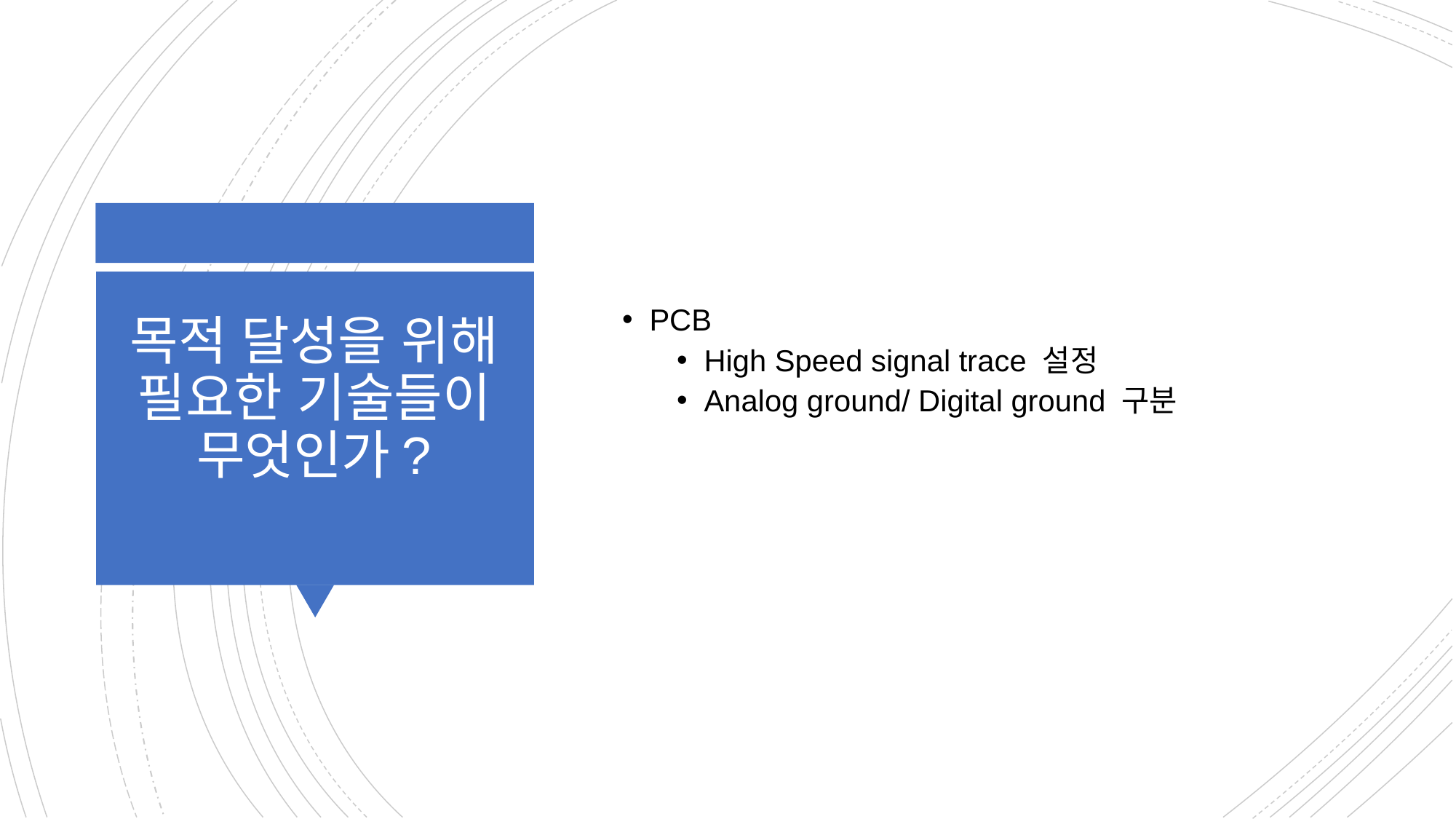

PCB
High Speed signal trace 설정
Analog ground/ Digital ground 구분

# 목적 달성을 위해 필요한 기술들이 무엇인가?